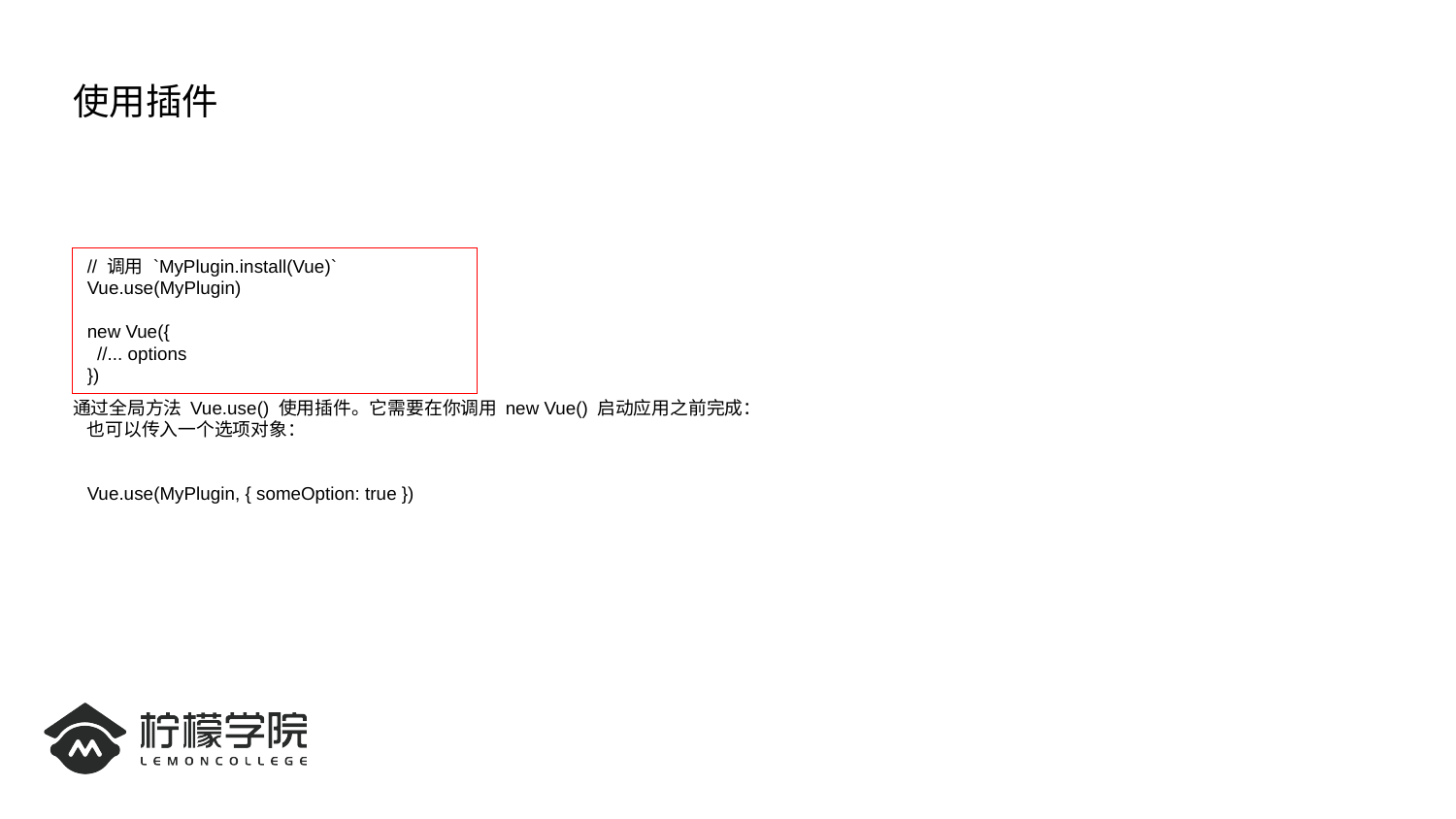

# 使用插件
通过全局方法 Vue.use() 使用插件。它需要在你调用 new Vue() 启动应用之前完成：

// 调用 `MyPlugin.install(Vue)`
Vue.use(MyPlugin)

new Vue({
  //... options
})
也可以传入一个选项对象：
Vue.use(MyPlugin, { someOption: true })